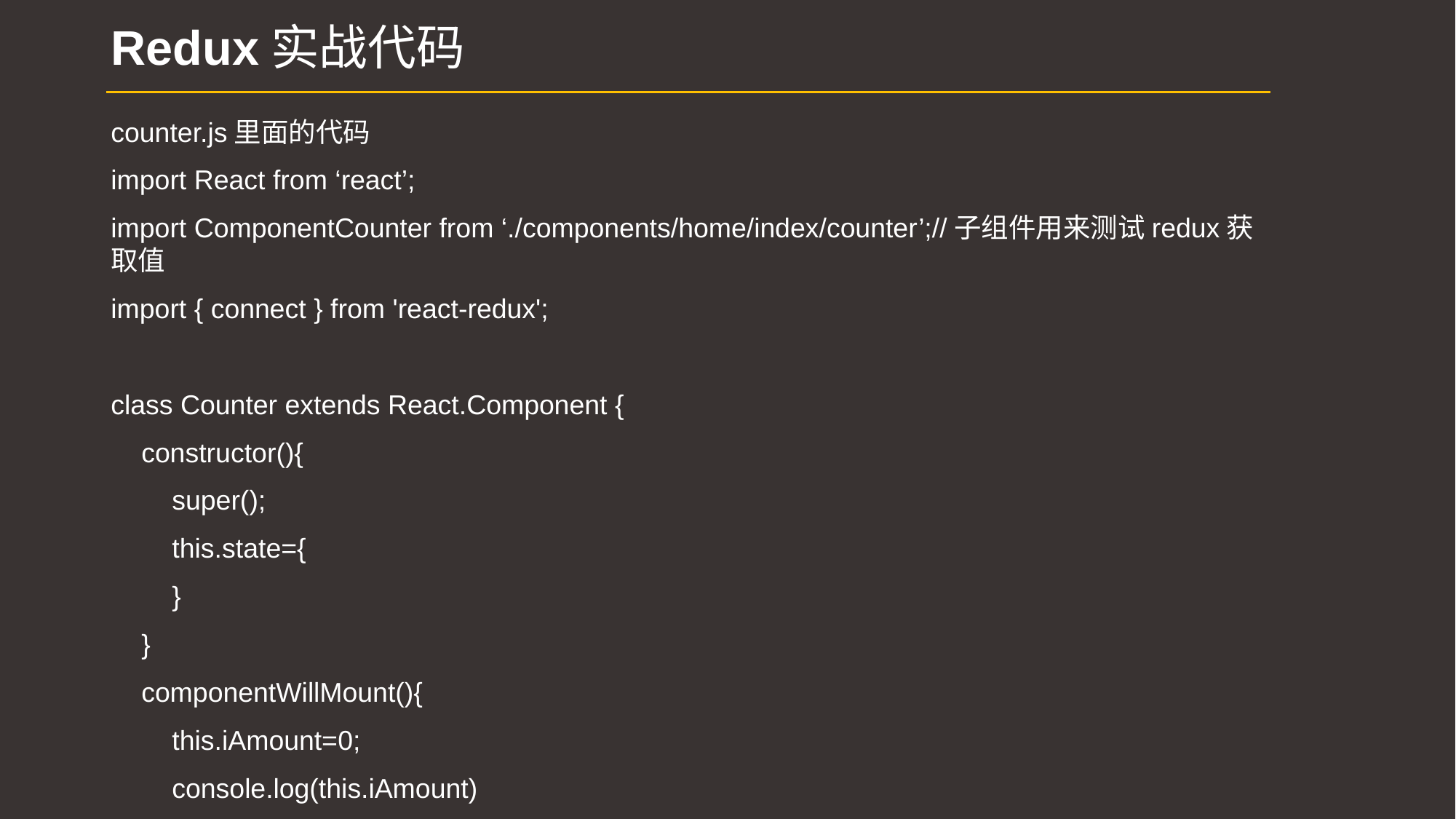

# Redux实战代码
counter.js里面的代码
import React from ‘react’;
import ComponentCounter from ‘./components/home/index/counter’;//子组件用来测试redux获取值
import { connect } from 'react-redux';

class Counter extends React.Component {
    constructor(){
        super();
        this.state={
        }
    }
    componentWillMount(){
        this.iAmount=0;
        console.log(this.iAmount)
    }